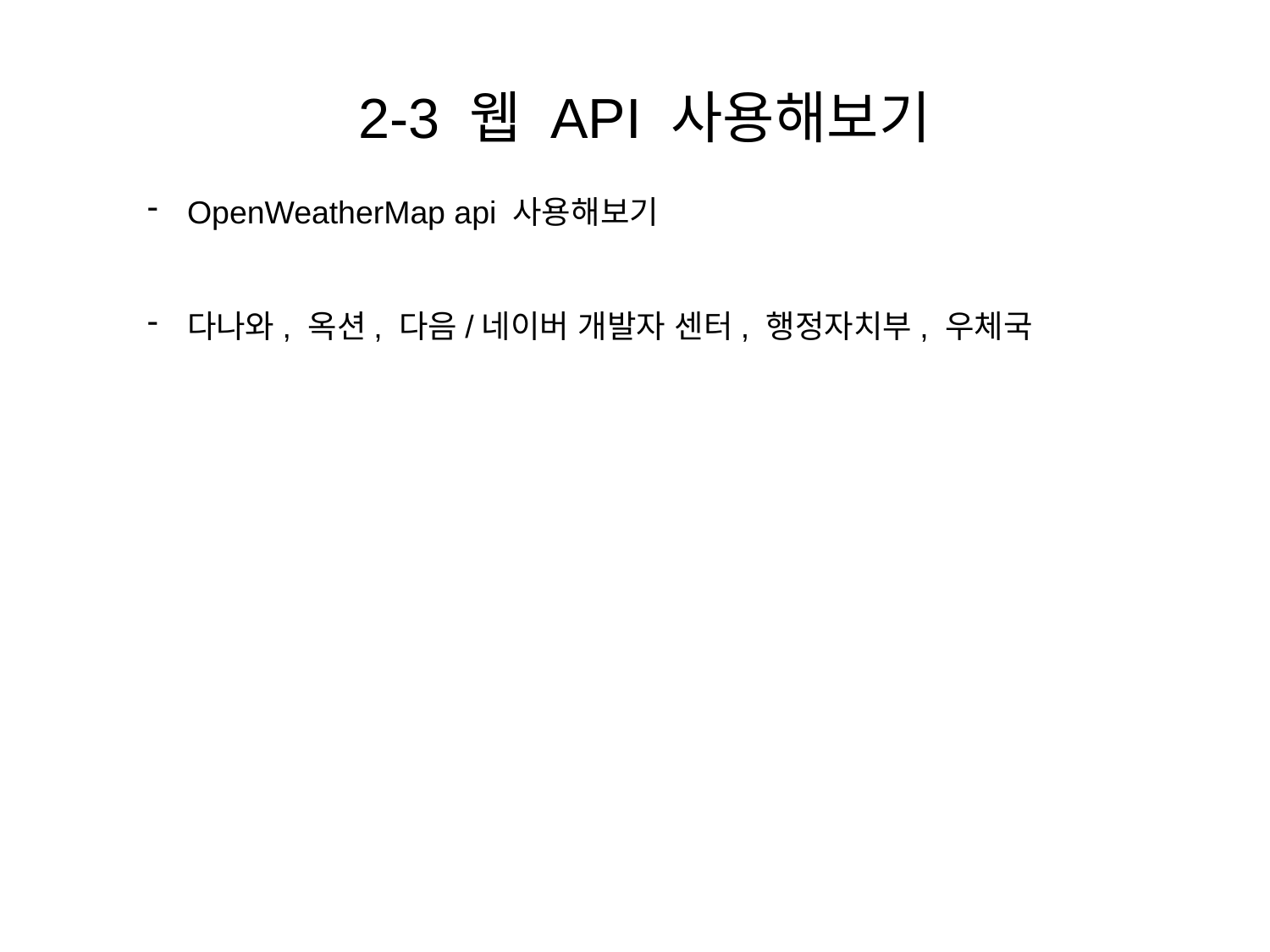

2-3 웹 API 사용해보기
OpenWeatherMap api 사용해보기

다나와, 옥션, 다음/네이버 개발자 센터, 행정자치부, 우체국